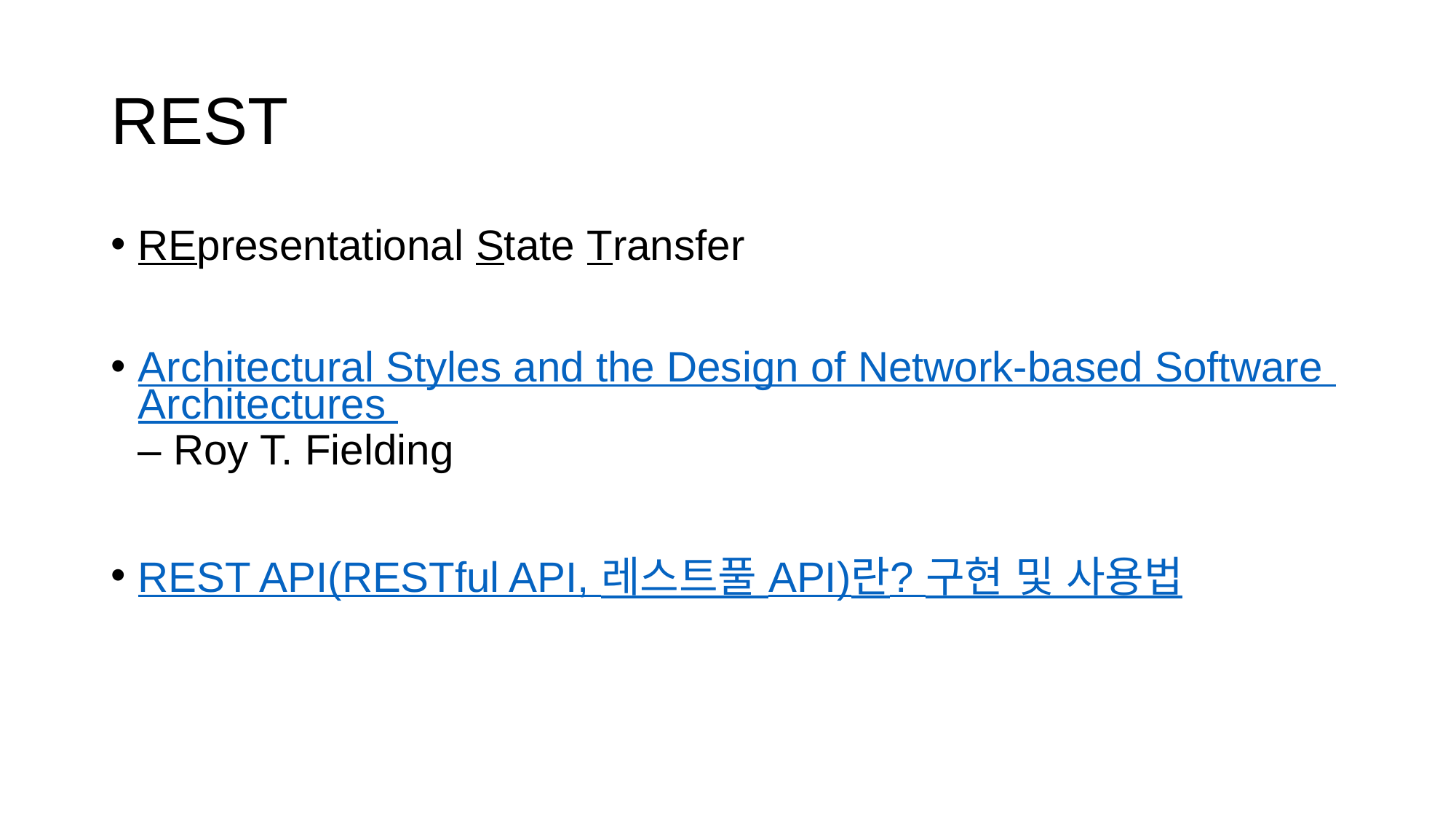

# REST
REpresentational State Transfer

Architectural Styles and the Design of Network-based Software Architectures – Roy T. Fielding

REST API(RESTful API, 레스트풀 API)란? 구현 및 사용법